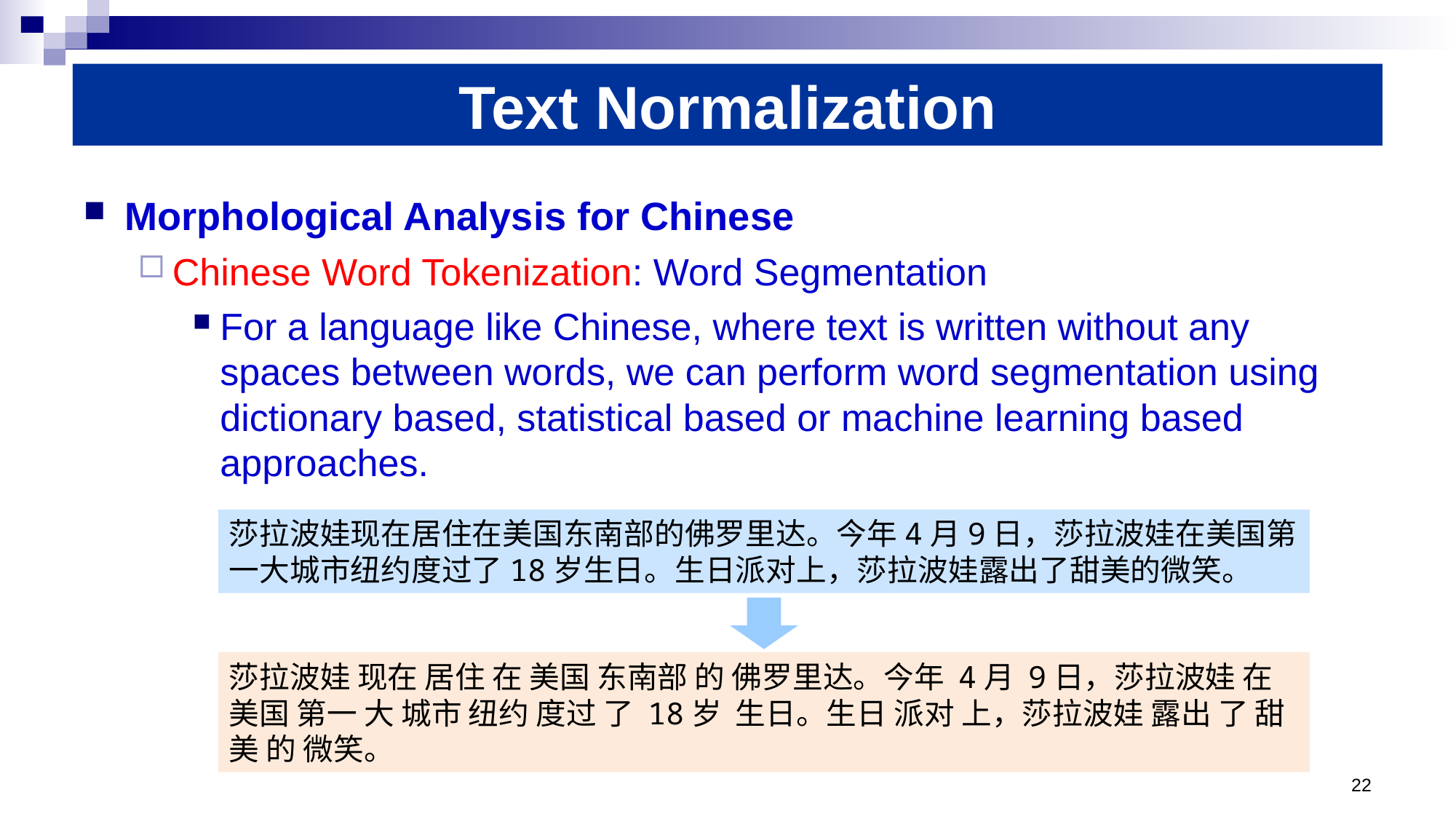

Text Normalization
Morphological Analysis for Chinese
Chinese Word Tokenization: Word Segmentation
For a language like Chinese, where text is written without any spaces between words, we can perform word segmentation using dictionary based, statistical based or machine learning based approaches.
莎拉波娃现在居住在美国东南部的佛罗里达。今年4月9日，莎拉波娃在美国第一大城市纽约度过了18岁生日。生日派对上，莎拉波娃露出了甜美的微笑。

莎拉波娃 现在 居住 在 美国 东南部 的 佛罗里达。今年 4月 9日，莎拉波娃 在 美国 第一 大 城市 纽约 度过 了 18岁  生日。生日 派对 上，莎拉波娃 露出 了 甜美 的 微笑。
22